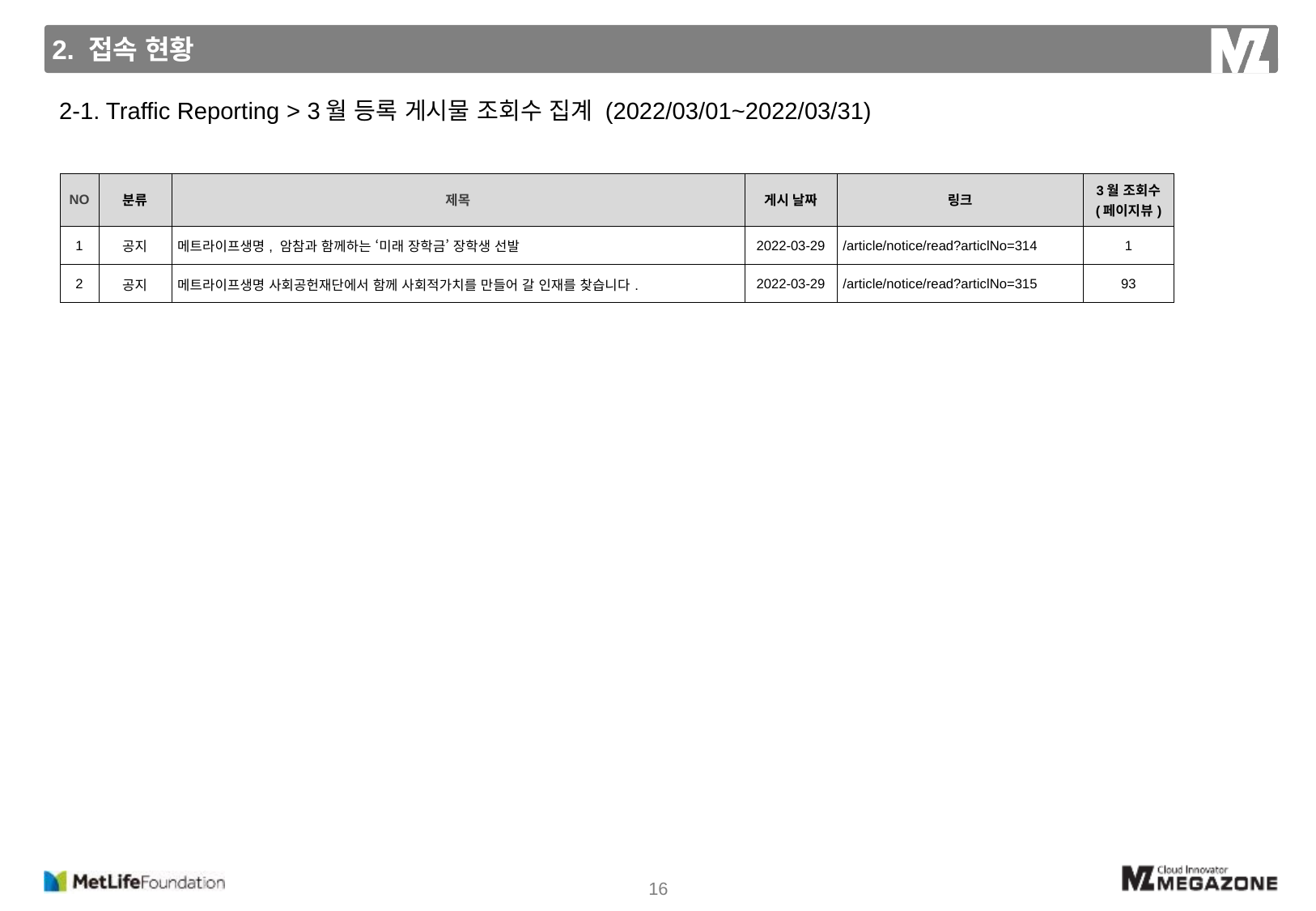

2. 접속 현황
2-1. Traffic Reporting > 3월 등록 게시물 조회수 집계 (2022/03/01~2022/03/31)
| NO | 분류 | 제목 | 게시 날짜 | 링크 | 3월 조회수 (페이지뷰) |
| --- | --- | --- | --- | --- | --- |
| 1 | 공지 | 메트라이프생명, 암참과 함께하는 ‘미래 장학금’ 장학생 선발 | 2022-03-29 | /article/notice/read?articlNo=314 | 1 |
| 2 | 공지 | 메트라이프생명 사회공헌재단에서 함께 사회적가치를 만들어 갈 인재를 찾습니다. | 2022-03-29 | /article/notice/read?articlNo=315 | 93 |
16